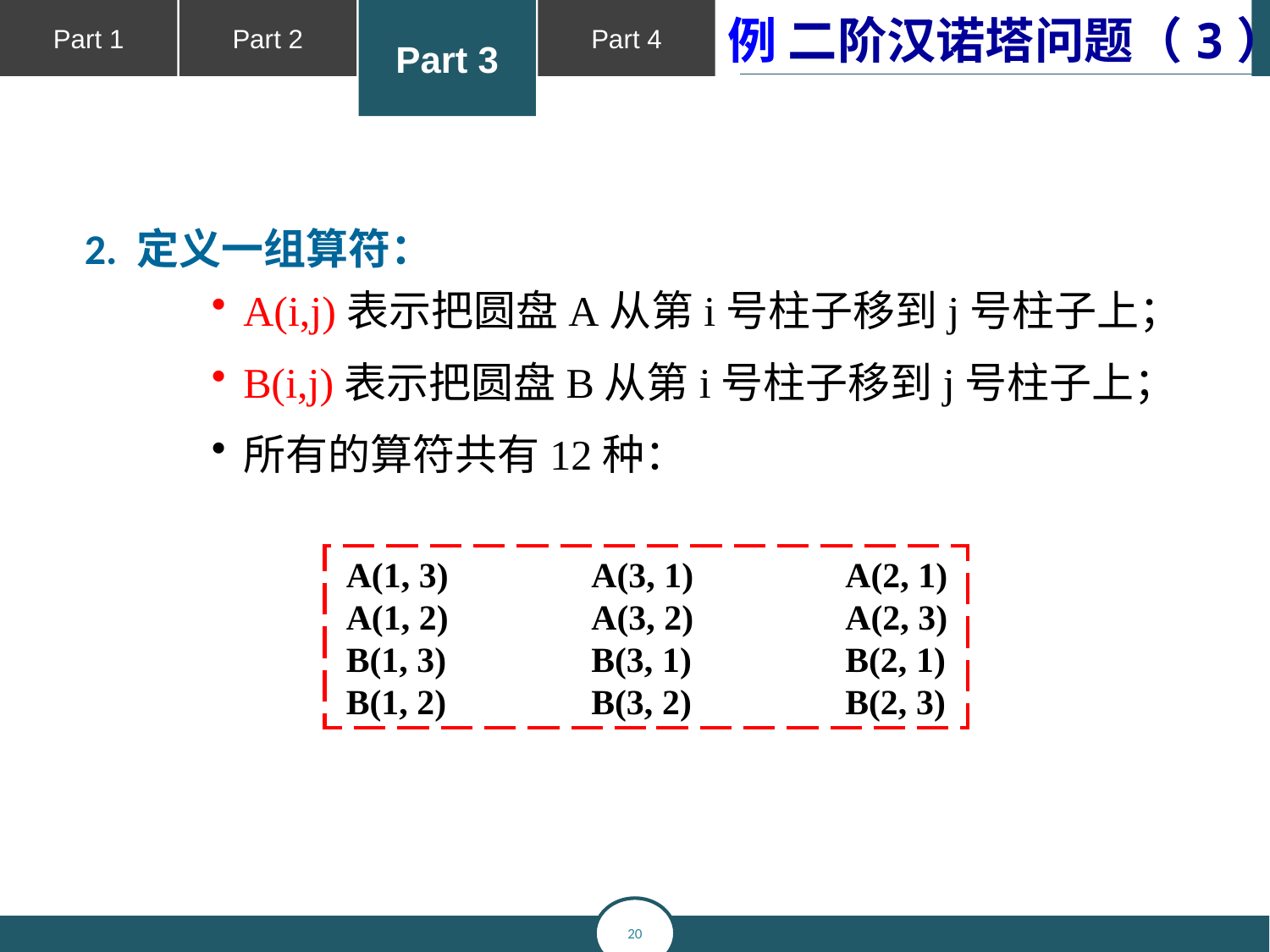

例 二阶汉诺塔问题（3）
2. 定义一组算符：
A(i,j)表示把圆盘A从第i号柱子移到j号柱子上；
B(i,j)表示把圆盘B从第i号柱子移到j号柱子上；
所有的算符共有12种：
 A(1, 3)    	A(3, 1)    	A(2, 1)
 A(1, 2)    	A(3, 2)    	A(2, 3)
 B(1, 3)    	B(3, 1)    	B(2, 1)
 B(1, 2)    	B(3, 2)    	B(2, 3)